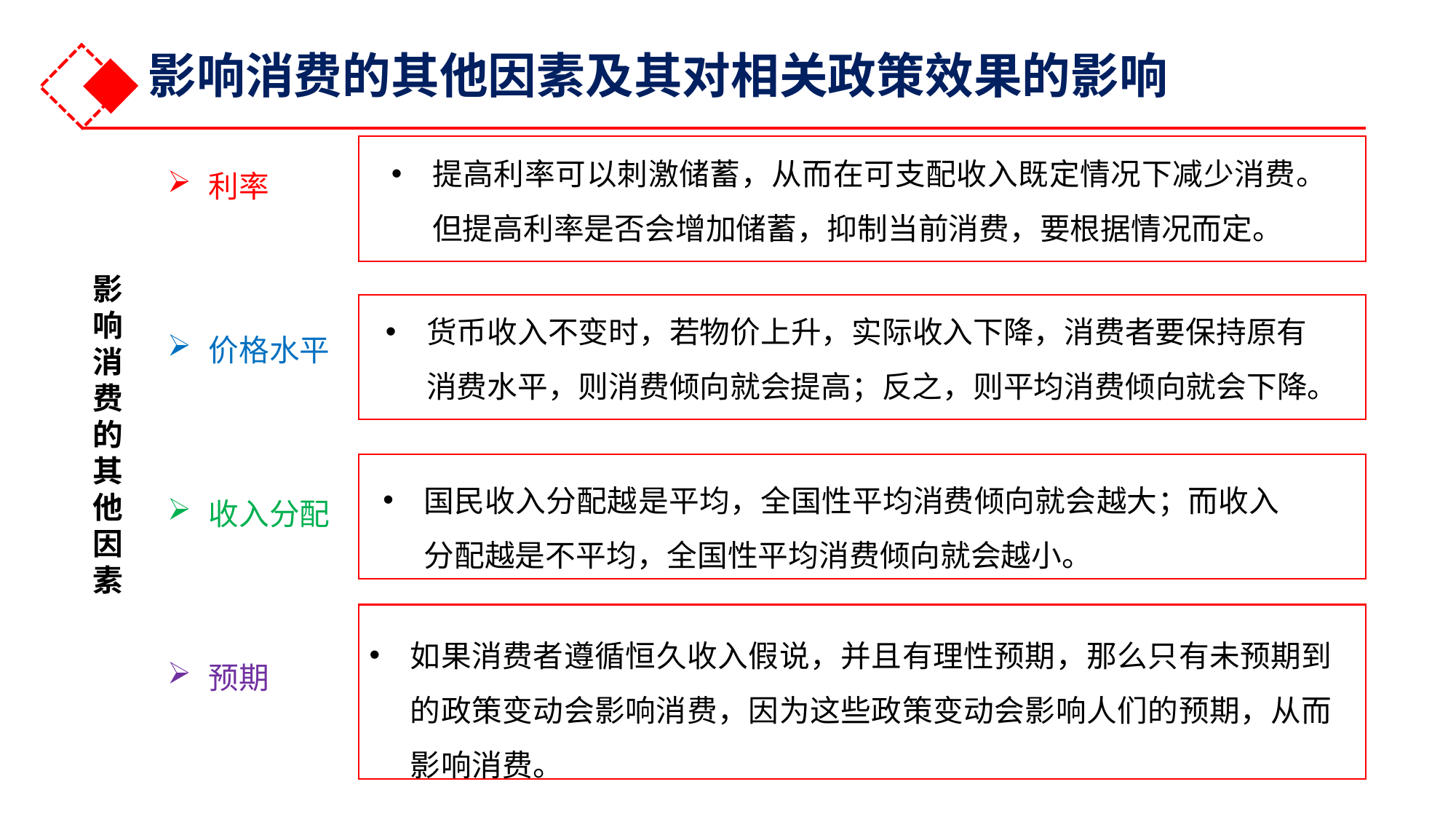

影响消费的其他因素及其对相关政策效果的影响

提高利率可以刺激储蓄，从而在可支配收入既定情况下减少消费。但提高利率是否会增加储蓄，抑制当前消费，要根据情况而定。

利率

价格水平

收入分配

预期
影
响
消
费
的
其
他
因
素
货币收入不变时，若物价上升，实际收入下降，消费者要保持原有消费水平，则消费倾向就会提高；反之，则平均消费倾向就会下降。

国民收入分配越是平均，全国性平均消费倾向就会越大；而收入分配越是不平均，全国性平均消费倾向就会越小。

如果消费者遵循恒久收入假说，并且有理性预期，那么只有未预期到的政策变动会影响消费，因为这些政策变动会影响人们的预期，从而影响消费。